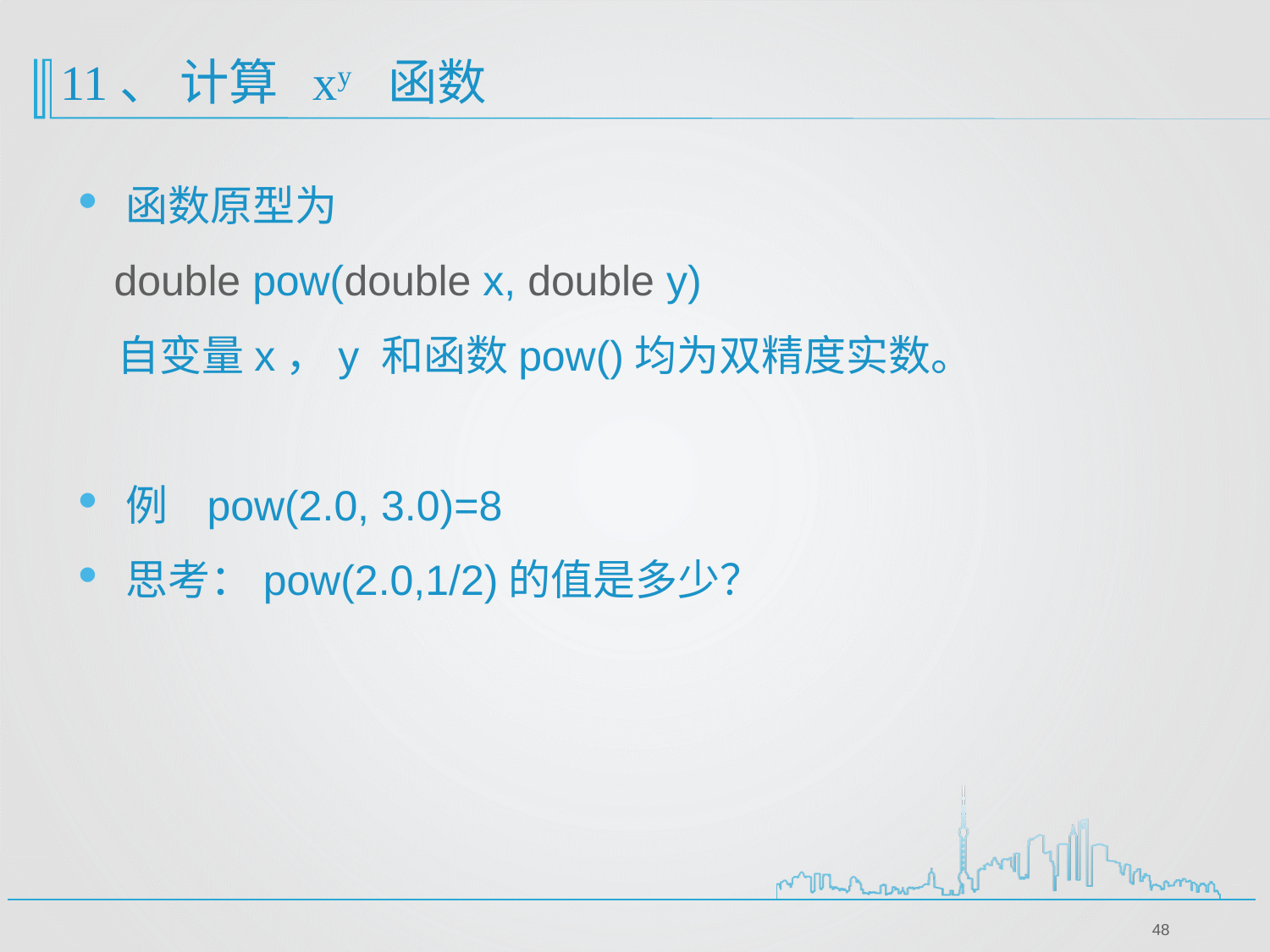

11、 计算  xy  函数
函数原型为
   double pow(double x, double y)
   自变量x，y 和函数pow()均为双精度实数。

例   pow(2.0, 3.0)=8
思考：pow(2.0,1/2)的值是多少？

48